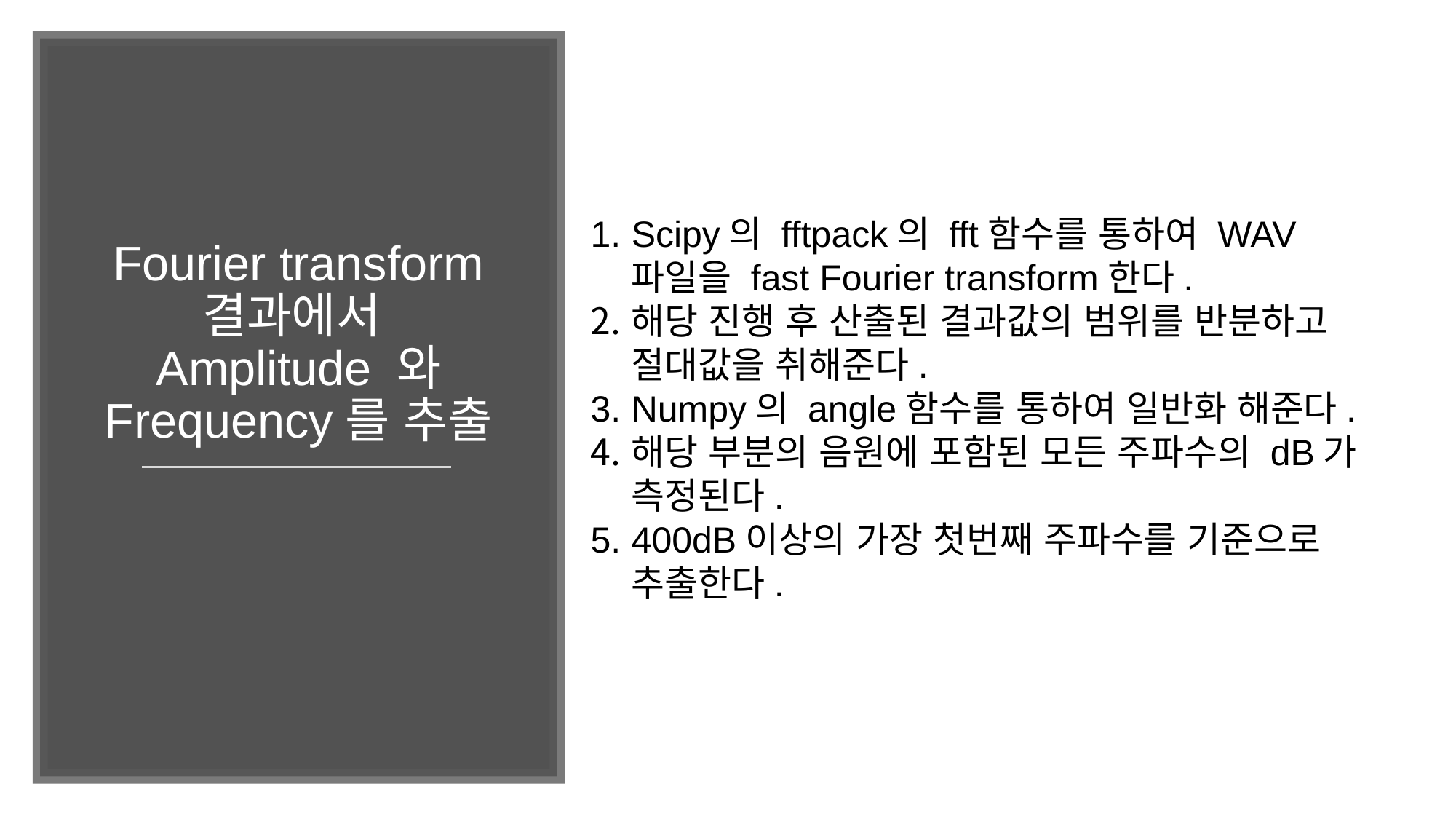

# Fourier transform 결과에서 Amplitude 와 Frequency를 추출
Scipy의 fftpack의 fft함수를 통하여 WAV파일을 fast Fourier transform한다.
해당 진행 후 산출된 결과값의 범위를 반분하고 절대값을 취해준다.
Numpy의 angle함수를 통하여 일반화 해준다.
해당 부분의 음원에 포함된 모든 주파수의 dB가 측정된다.
400dB이상의 가장 첫번째 주파수를 기준으로 추출한다.